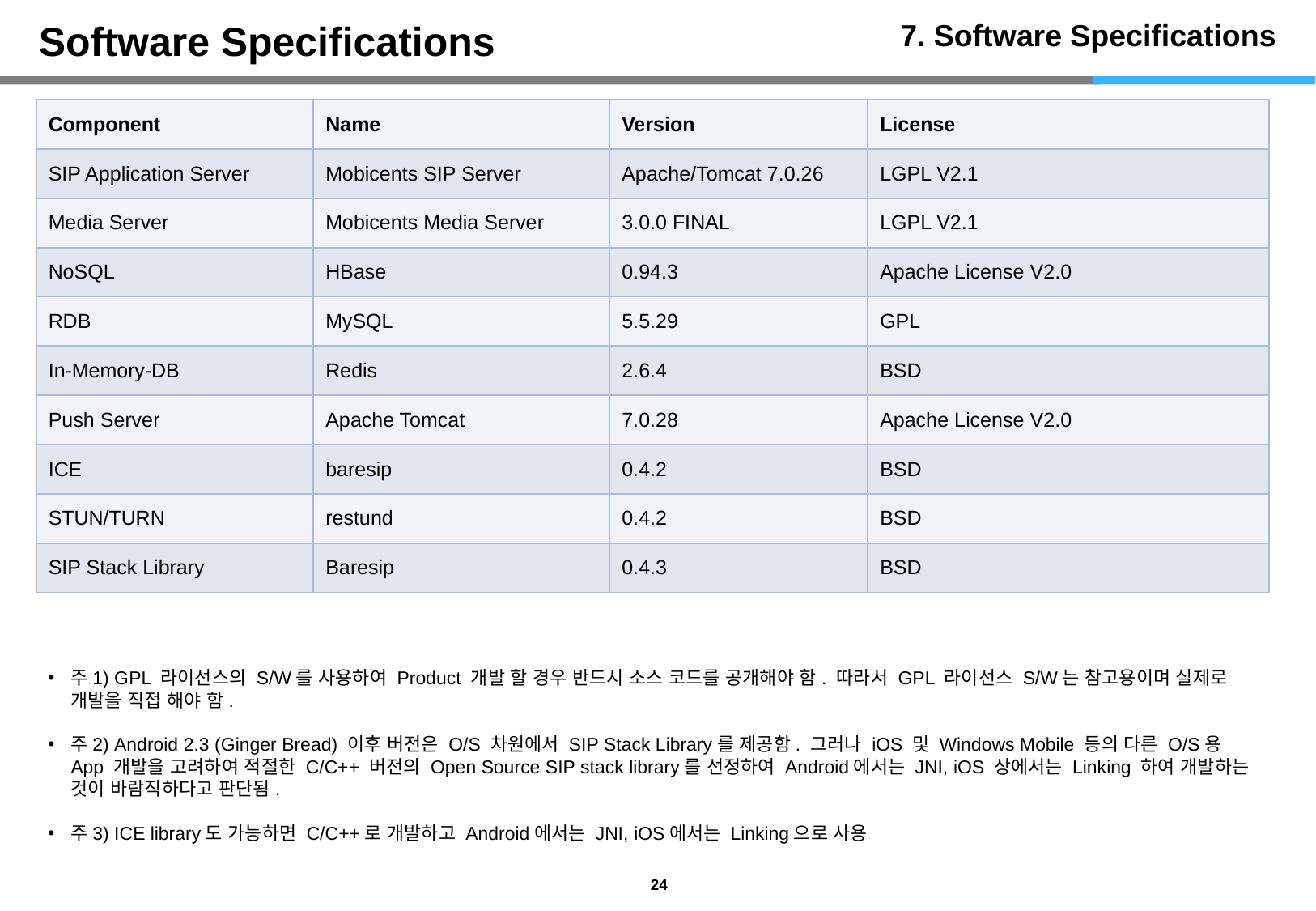

7. Software Specifications
# Software Specifications
| Component | Name | Version | License |
| --- | --- | --- | --- |
| SIP Application Server | Mobicents SIP Server | Apache/Tomcat 7.0.26 | LGPL V2.1 |
| Media Server | Mobicents Media Server | 3.0.0 FINAL | LGPL V2.1 |
| NoSQL | HBase | 0.94.3 | Apache License V2.0 |
| RDB | MySQL | 5.5.29 | GPL |
| In-Memory-DB | Redis | 2.6.4 | BSD |
| Push Server | Apache Tomcat | 7.0.28 | Apache License V2.0 |
| ICE | baresip | 0.4.2 | BSD |
| STUN/TURN | restund | 0.4.2 | BSD |
| SIP Stack Library | Baresip | 0.4.3 | BSD |
주1) GPL 라이선스의 S/W를 사용하여 Product 개발 할 경우 반드시 소스 코드를 공개해야 함. 따라서 GPL 라이선스 S/W는 참고용이며 실제로 개발을 직접 해야 함.

주2) Android 2.3 (Ginger Bread) 이후 버전은 O/S 차원에서 SIP Stack Library를 제공함. 그러나 iOS 및 Windows Mobile 등의 다른 O/S용 App 개발을 고려하여 적절한 C/C++ 버전의 Open Source SIP stack library를 선정하여 Android에서는 JNI, iOS 상에서는 Linking 하여 개발하는 것이 바람직하다고 판단됨.

주3) ICE library도 가능하면 C/C++로 개발하고 Android에서는 JNI, iOS에서는 Linking으로 사용